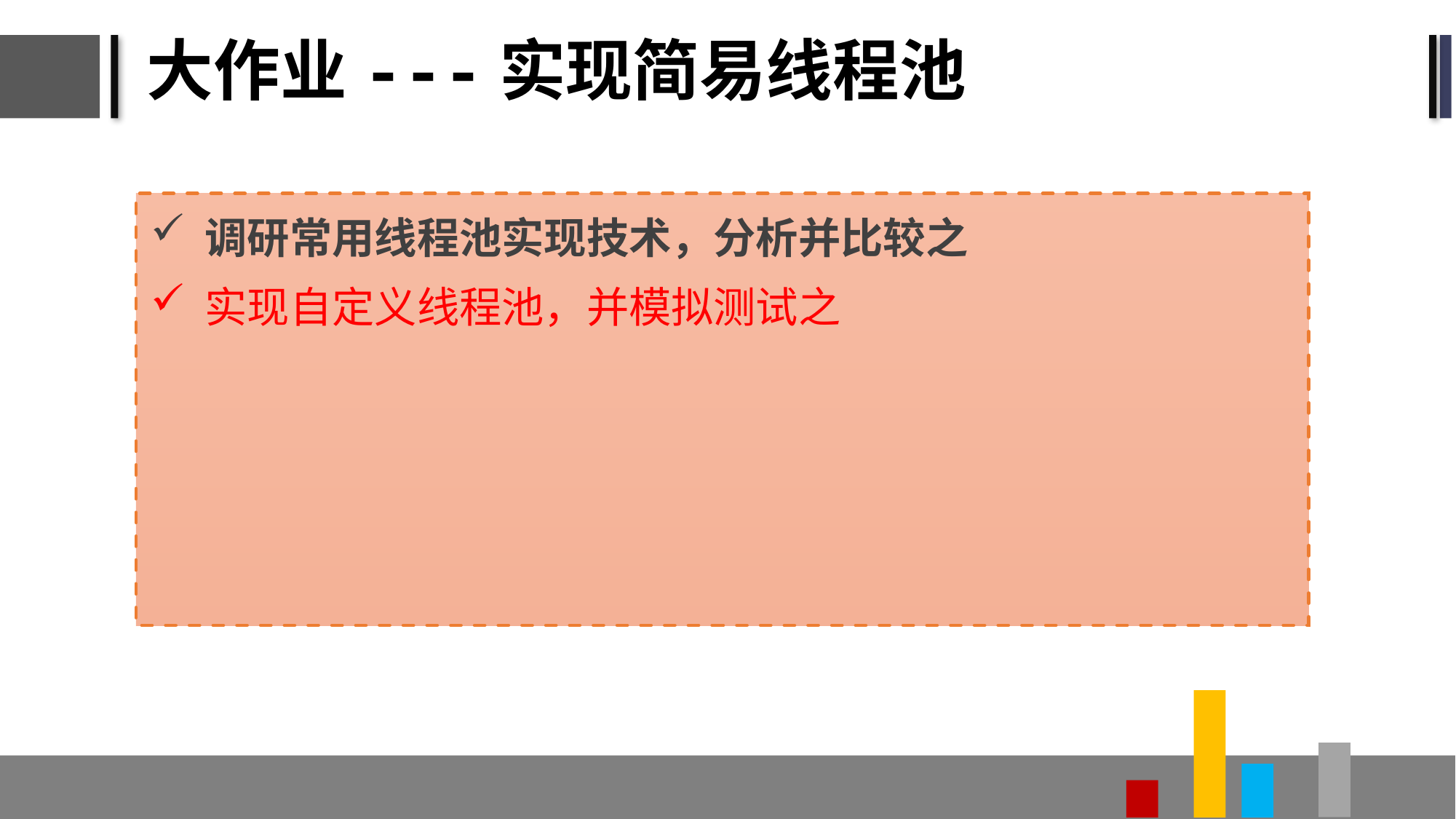

# 大作业---实现简易线程池
调研常用线程池实现技术，分析并比较之
实现自定义线程池，并模拟测试之